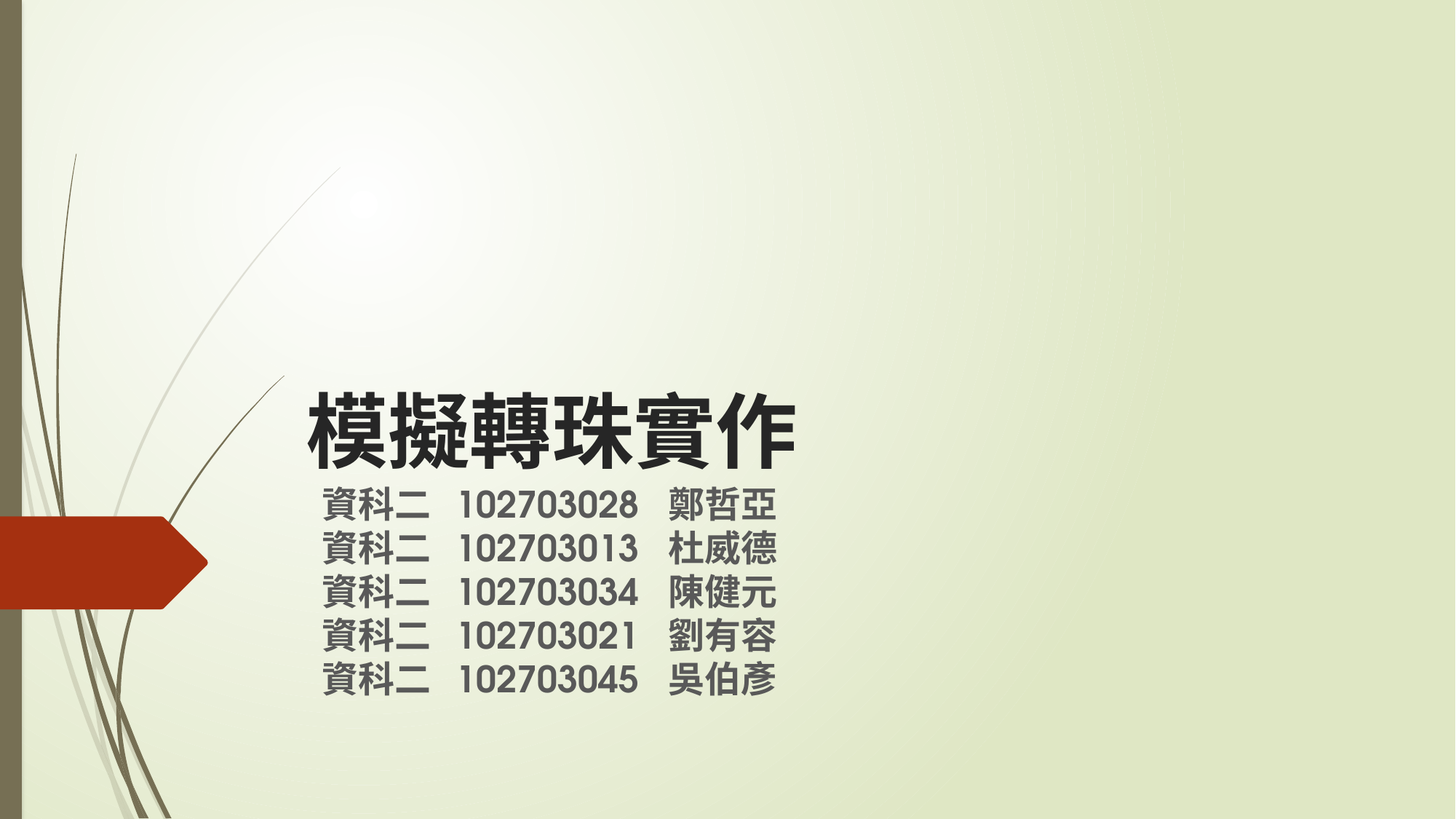

# 模擬轉珠實作
資科二  102703028  鄭哲亞
資科二  102703013  杜威德
資科二  102703034  陳健元
資科二  102703021  劉有容
資科二  102703045  吳伯彥